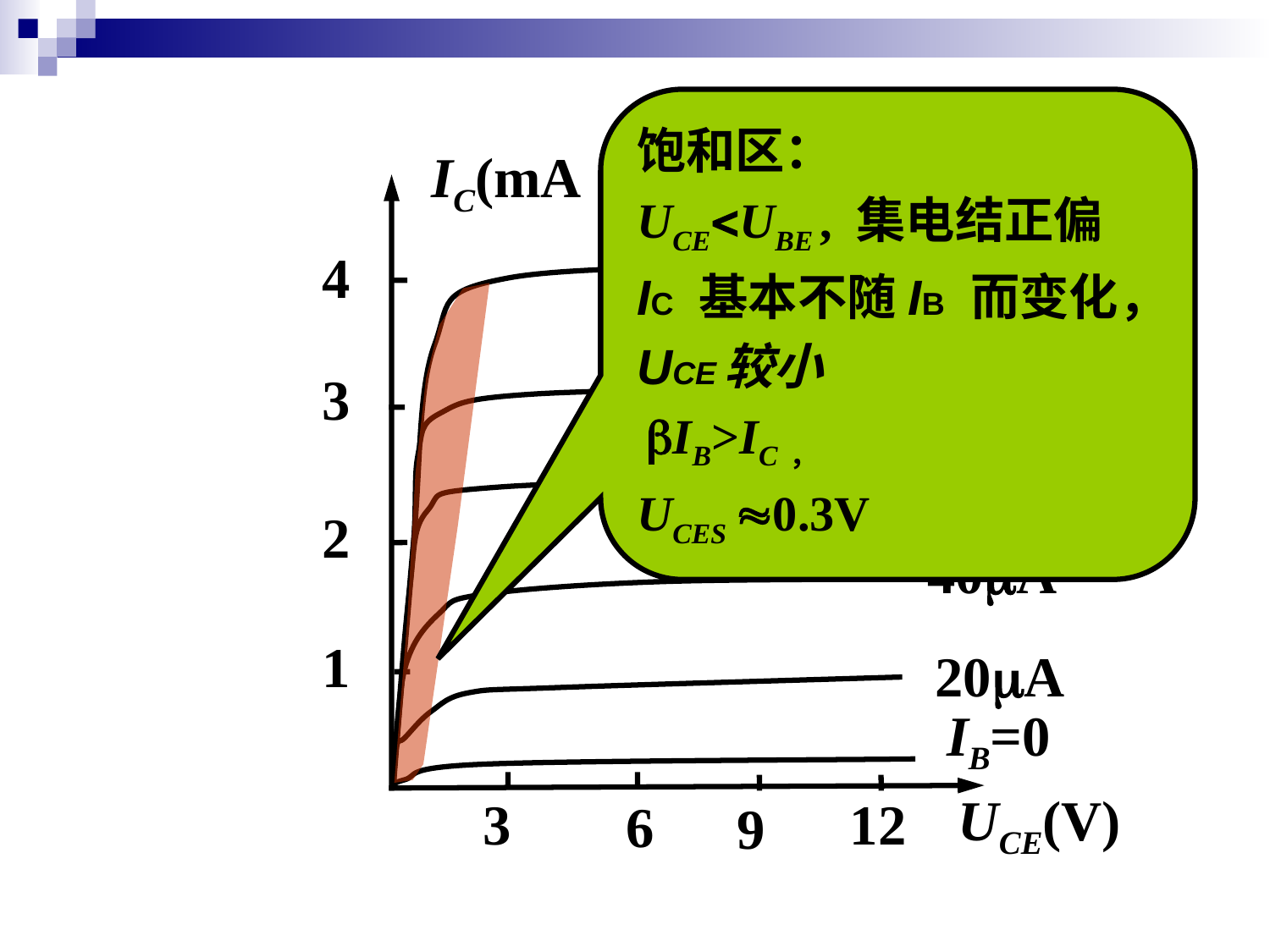

饱和区：
UCE<UBE , 集电结正偏
IC 基本不随IB 而变化，
UCE较小
 βIB>IC，
UCES ≈0.3V
IC(mA  )

4

3

2

1

100μA
80μA
60μA
40μA
20μA
IB=0

3
12
UCE(V)
6

9

61